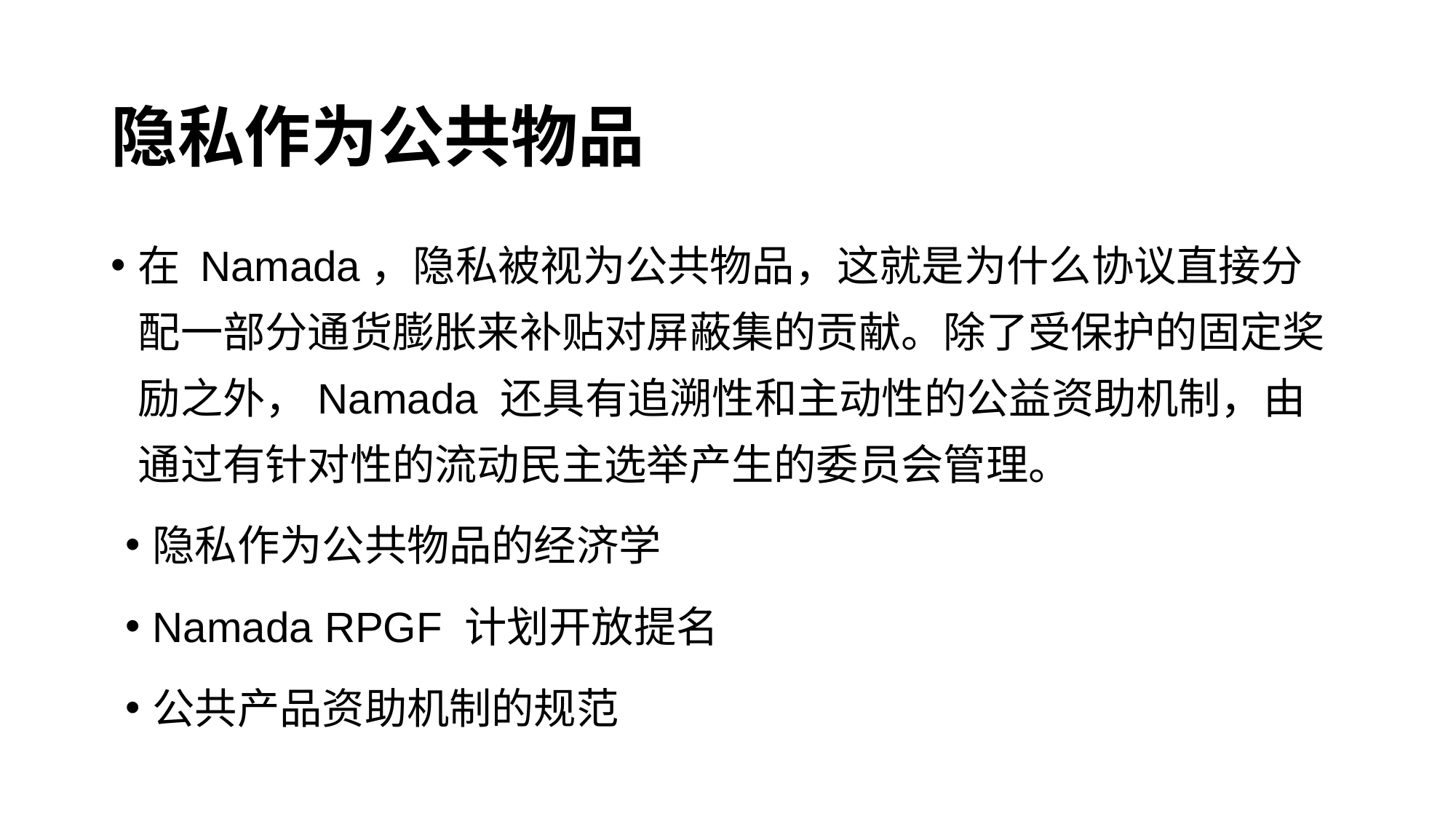

# 隐私作为公共物品
在 Namada，隐私被视为公共物品，这就是为什么协议直接分配一部分通货膨胀来补贴对屏蔽集的贡献。除了受保护的固定奖励之外，Namada 还具有追溯性和主动性的公益资助机制，由通过有针对性的流动民主选举产生的委员会管理。
隐私作为公共物品的经济学
Namada RPGF 计划开放提名
公共产品资助机制的规范